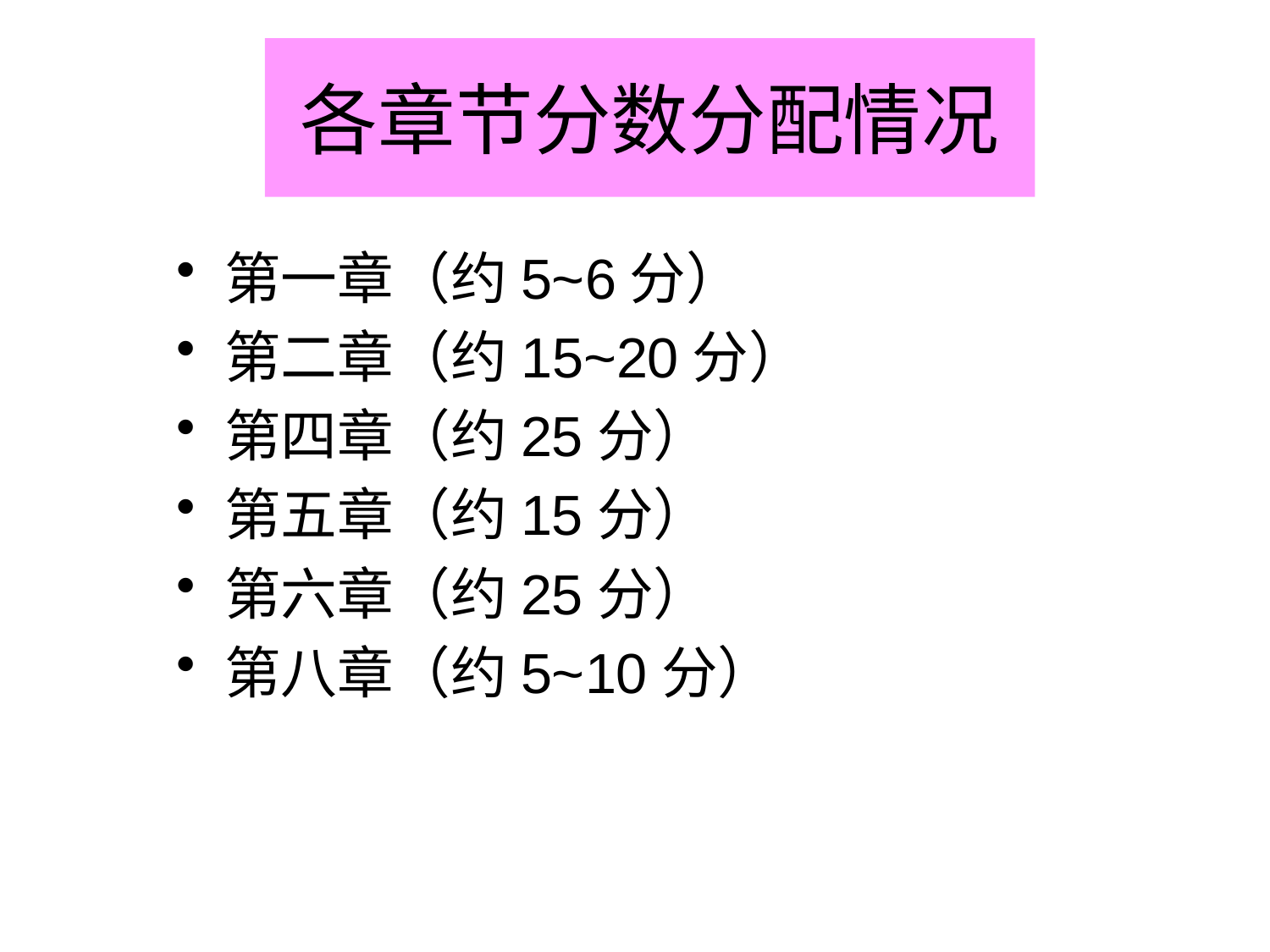

# 各章节分数分配情况
第一章（约5~6分）
第二章（约15~20分）
第四章（约25分）
第五章（约15分）
第六章（约25分）
第八章（约5~10分）